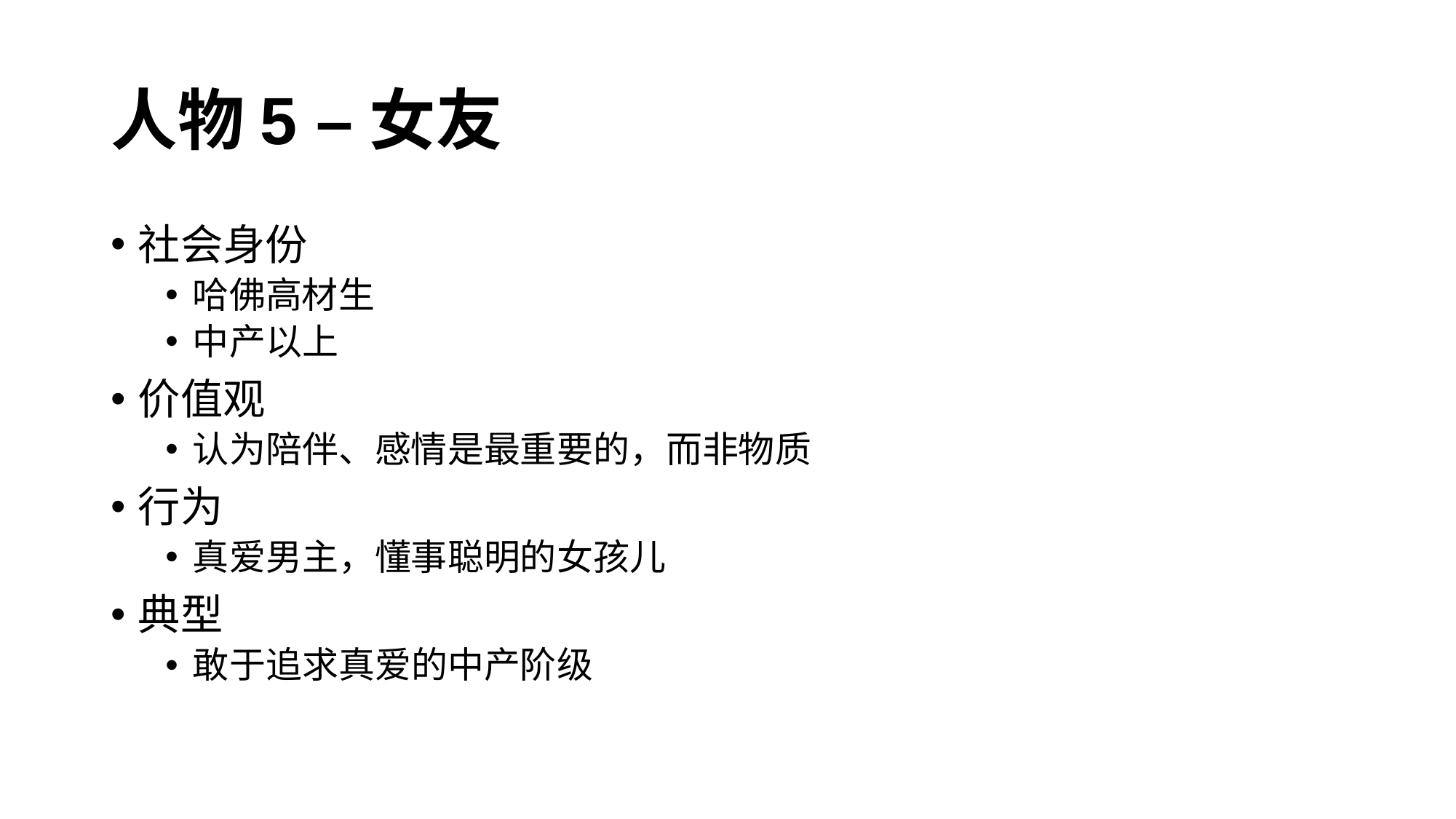

# 人物5 –女友
社会身份
哈佛高材生
中产以上
价值观
认为陪伴、感情是最重要的，而非物质
行为
真爱男主，懂事聪明的女孩儿
典型
敢于追求真爱的中产阶级